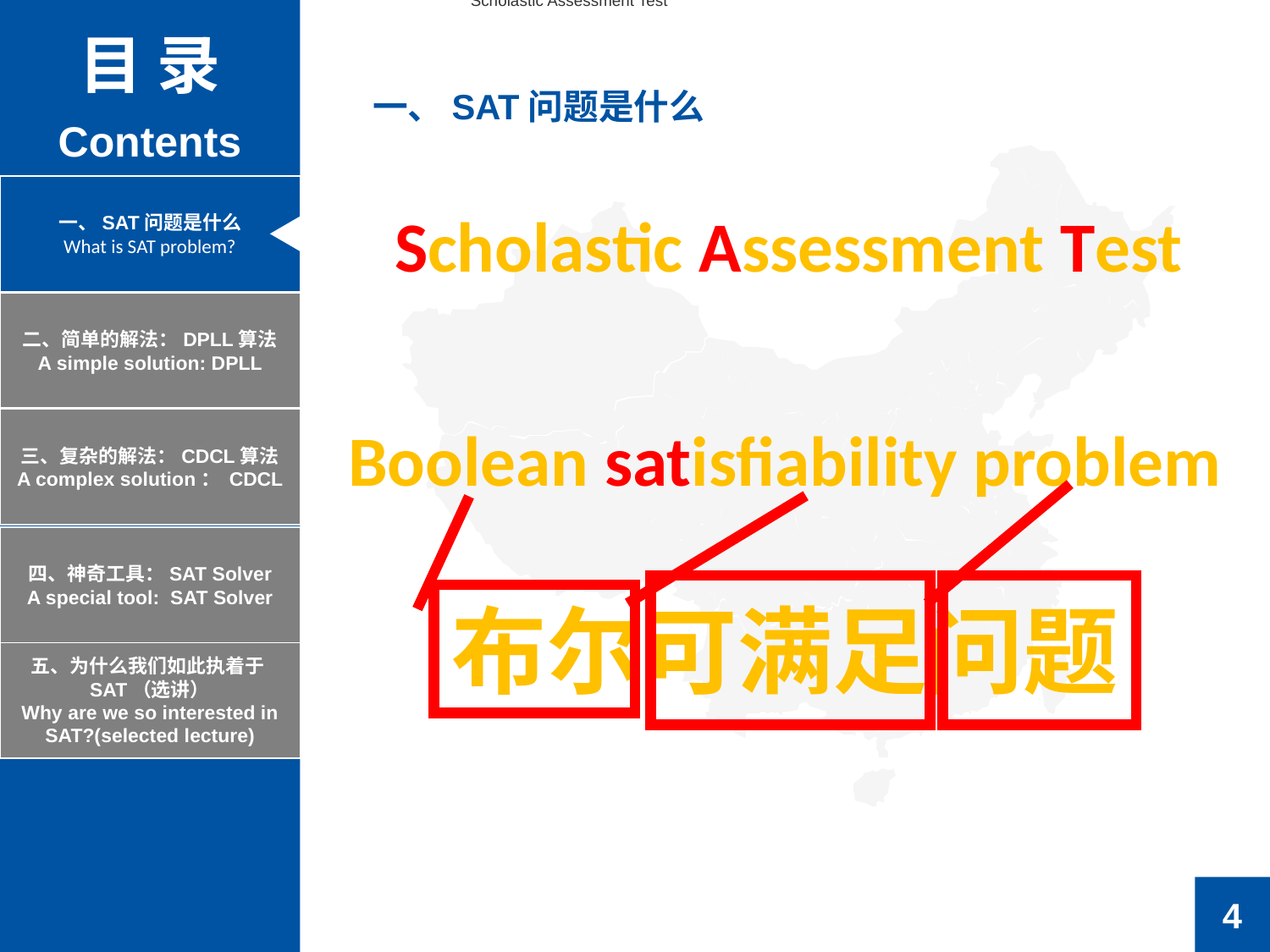

Scholastic Assessment Test

目 录
Contents
一、SAT问题是什么

Scholastic Assessment Test
一、SAT问题是什么
What is SAT problem?

二、简单的解法：DPLL算法
A simple solution: DPLL
三、复杂的解法：CDCL算法
A complex solution： CDCL
Boolean satisfiability problem
四、神奇工具：SAT Solver
A special tool:  SAT Solver

布尔可满足问题
五、为什么我们如此执着于SAT（选讲）
Why are we so interested in SAT?(selected lecture)
4